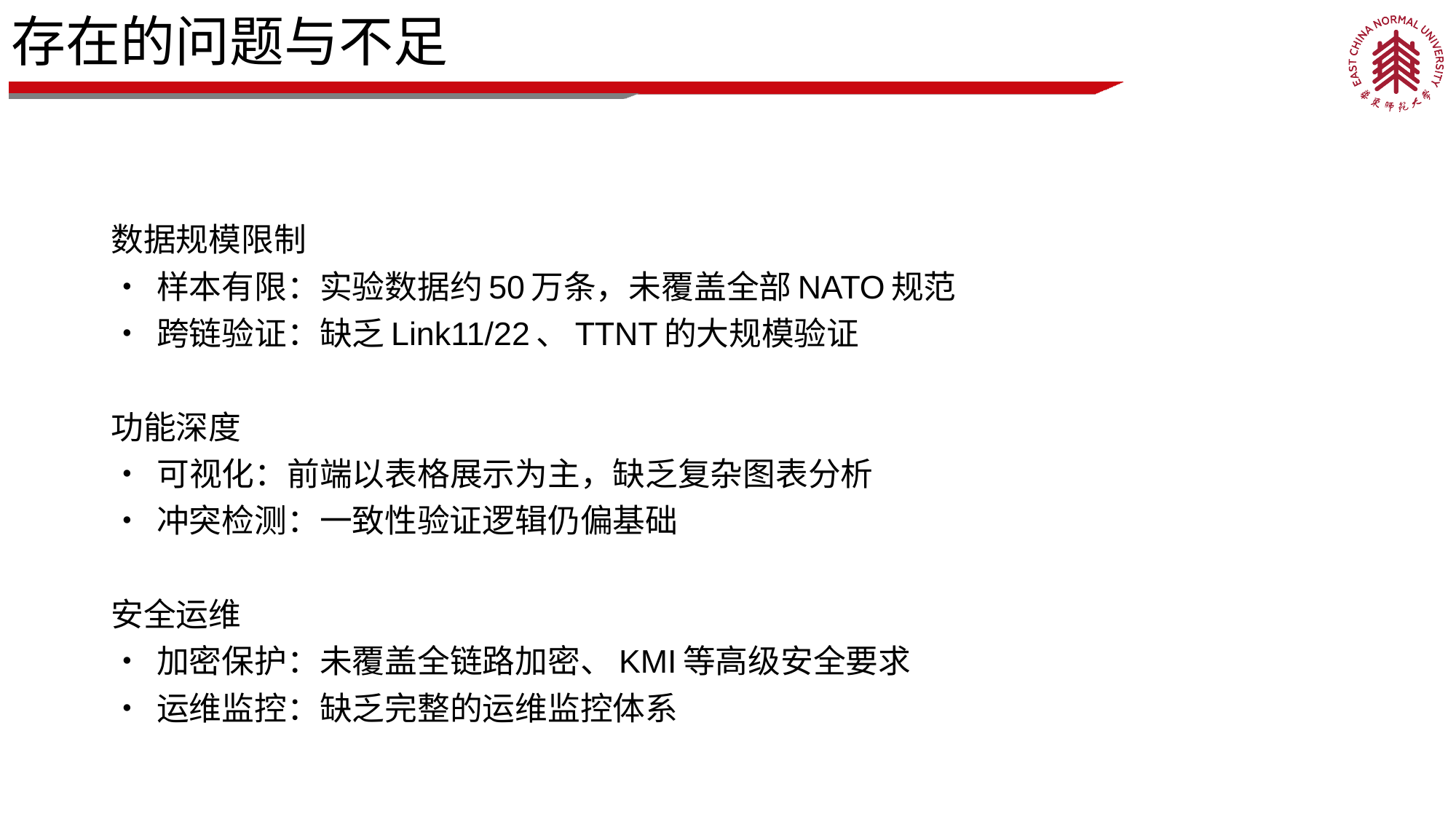

# 存在的问题与不足
数据规模限制
• 样本有限：实验数据约50万条，未覆盖全部NATO规范
• 跨链验证：缺乏Link11/22、TTNT的大规模验证

功能深度
• 可视化：前端以表格展示为主，缺乏复杂图表分析
• 冲突检测：一致性验证逻辑仍偏基础

安全运维
• 加密保护：未覆盖全链路加密、KMI等高级安全要求
• 运维监控：缺乏完整的运维监控体系